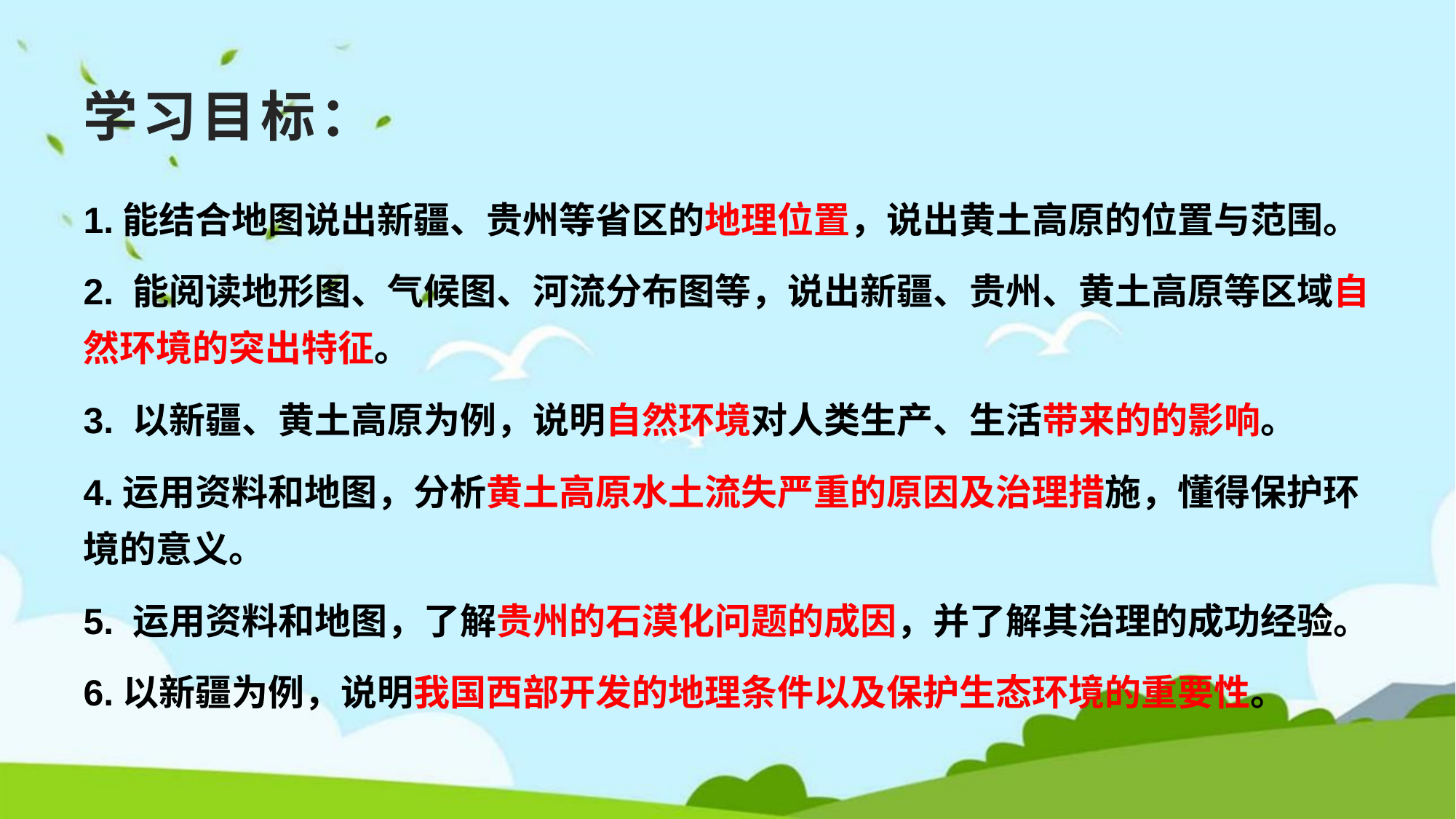

# 学习目标：
1.能结合地图说出新疆、贵州等省区的地理位置，说出黄土高原的位置与范围。
2. 能阅读地形图、气候图、河流分布图等，说出新疆、贵州、黄土高原等区域自然环境的突出特征。
3. 以新疆、黄土高原为例，说明自然环境对人类生产、生活带来的的影响。
4.运用资料和地图，分析黄土高原水土流失严重的原因及治理措施，懂得保护环境的意义。
5. 运用资料和地图，了解贵州的石漠化问题的成因，并了解其治理的成功经验。
6.以新疆为例，说明我国西部开发的地理条件以及保护生态环境的重要性。